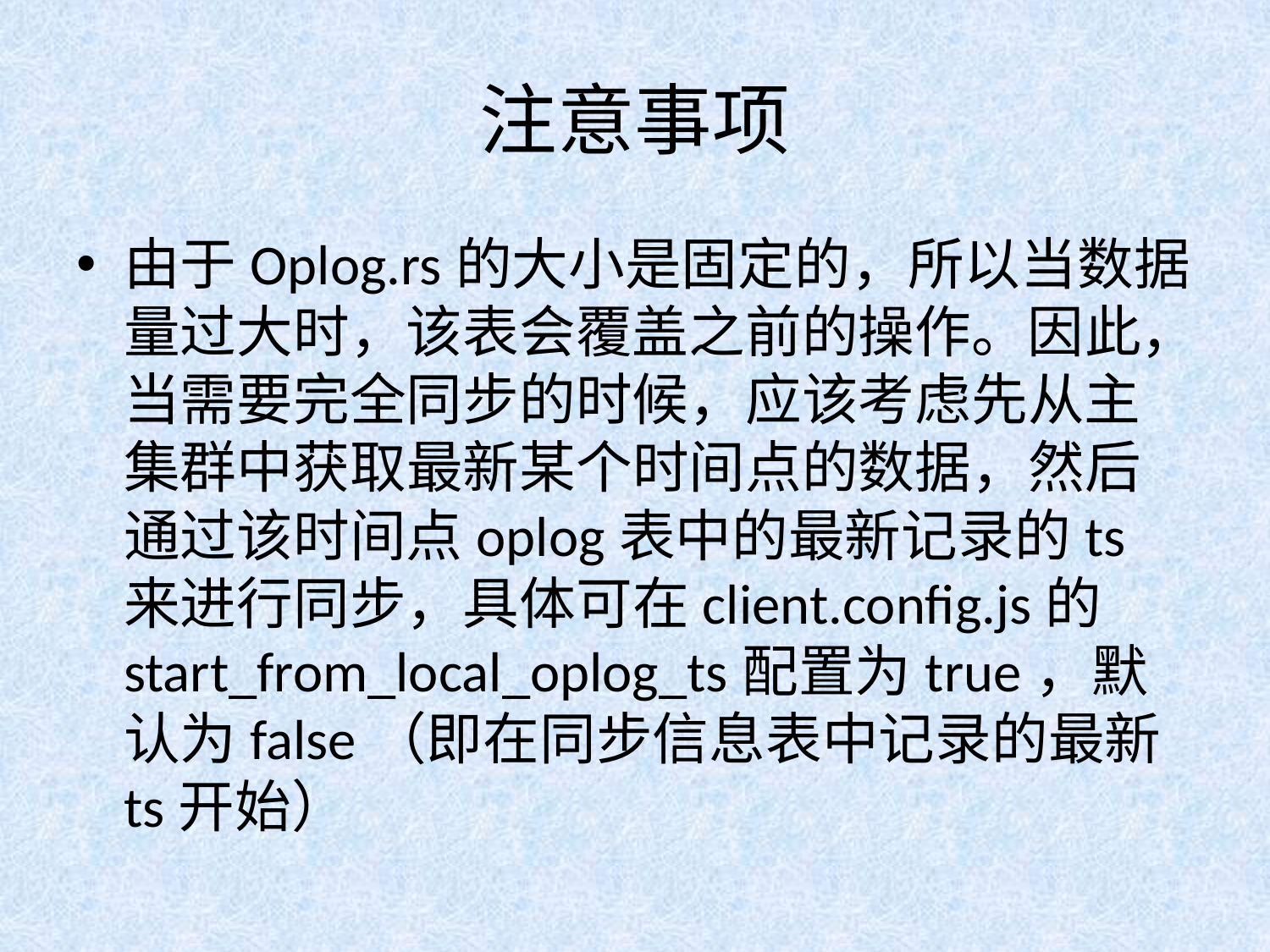

# 注意事项
由于Oplog.rs的大小是固定的，所以当数据量过大时，该表会覆盖之前的操作。因此，当需要完全同步的时候，应该考虑先从主集群中获取最新某个时间点的数据，然后通过该时间点oplog表中的最新记录的ts来进行同步，具体可在client.config.js的start_from_local_oplog_ts配置为true，默认为false（即在同步信息表中记录的最新ts开始）